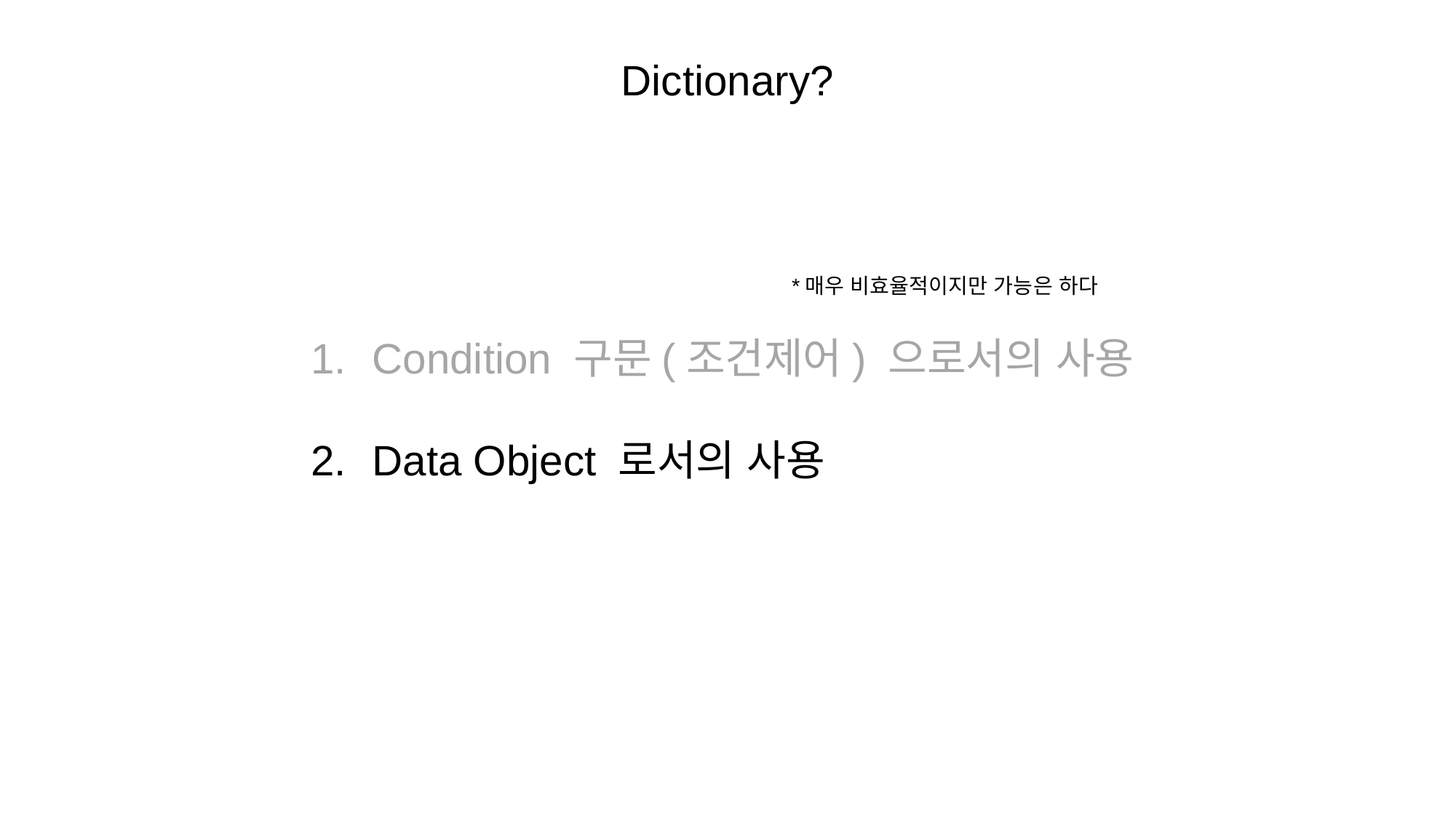

Dictionary?
*매우 비효율적이지만 가능은 하다
Condition 구문(조건제어) 으로서의 사용
Data Object 로서의 사용